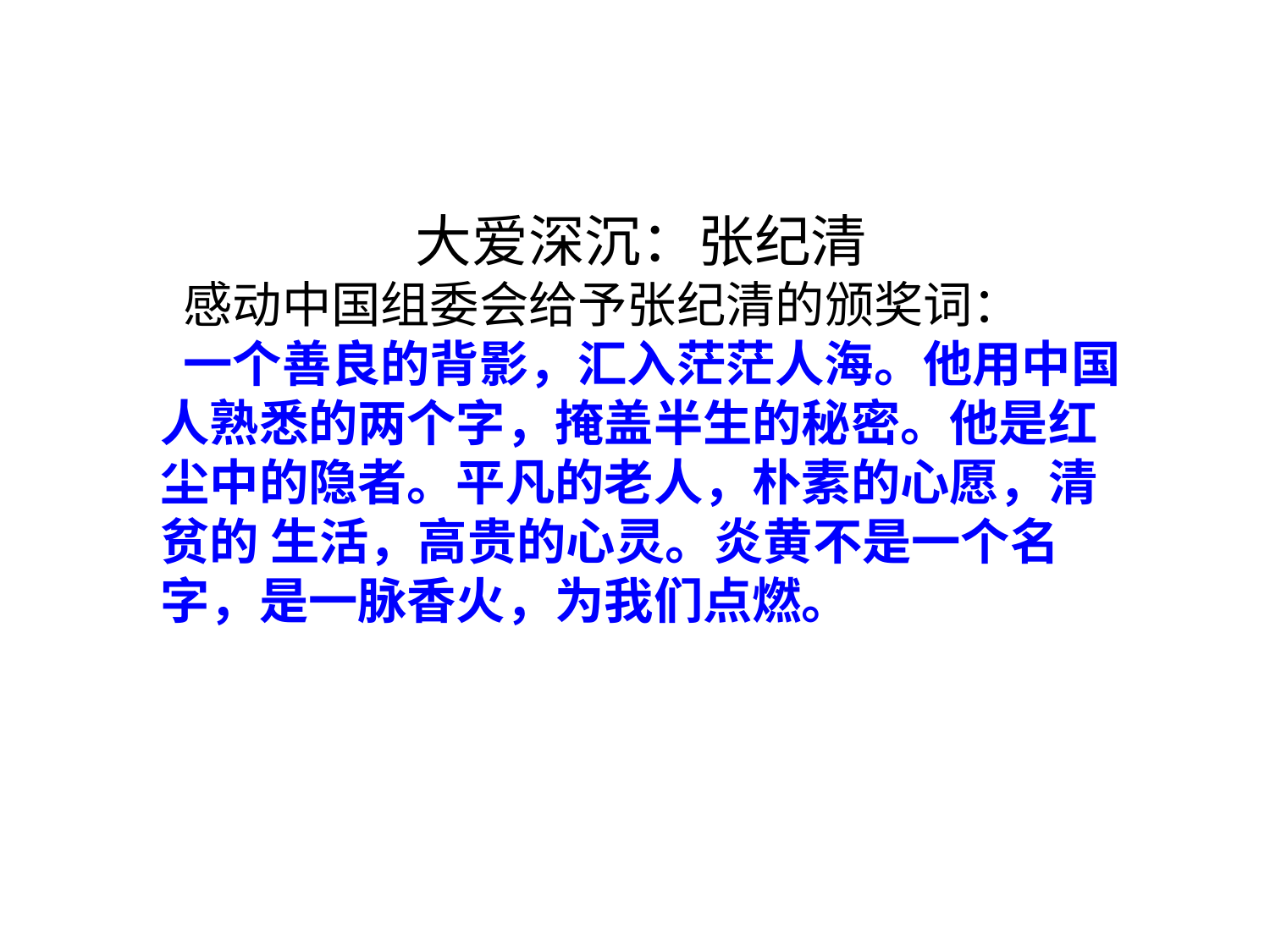

#
大爱深沉：张纪清
 感动中国组委会给予张纪清的颁奖词：
 一个善良的背影，汇入茫茫人海。他用中国人熟悉的两个字，掩盖半生的秘密。他是红尘中的隐者。平凡的老人，朴素的心愿，清贫的 生活，高贵的心灵。炎黄不是一个名字，是一脉香火，为我们点燃。